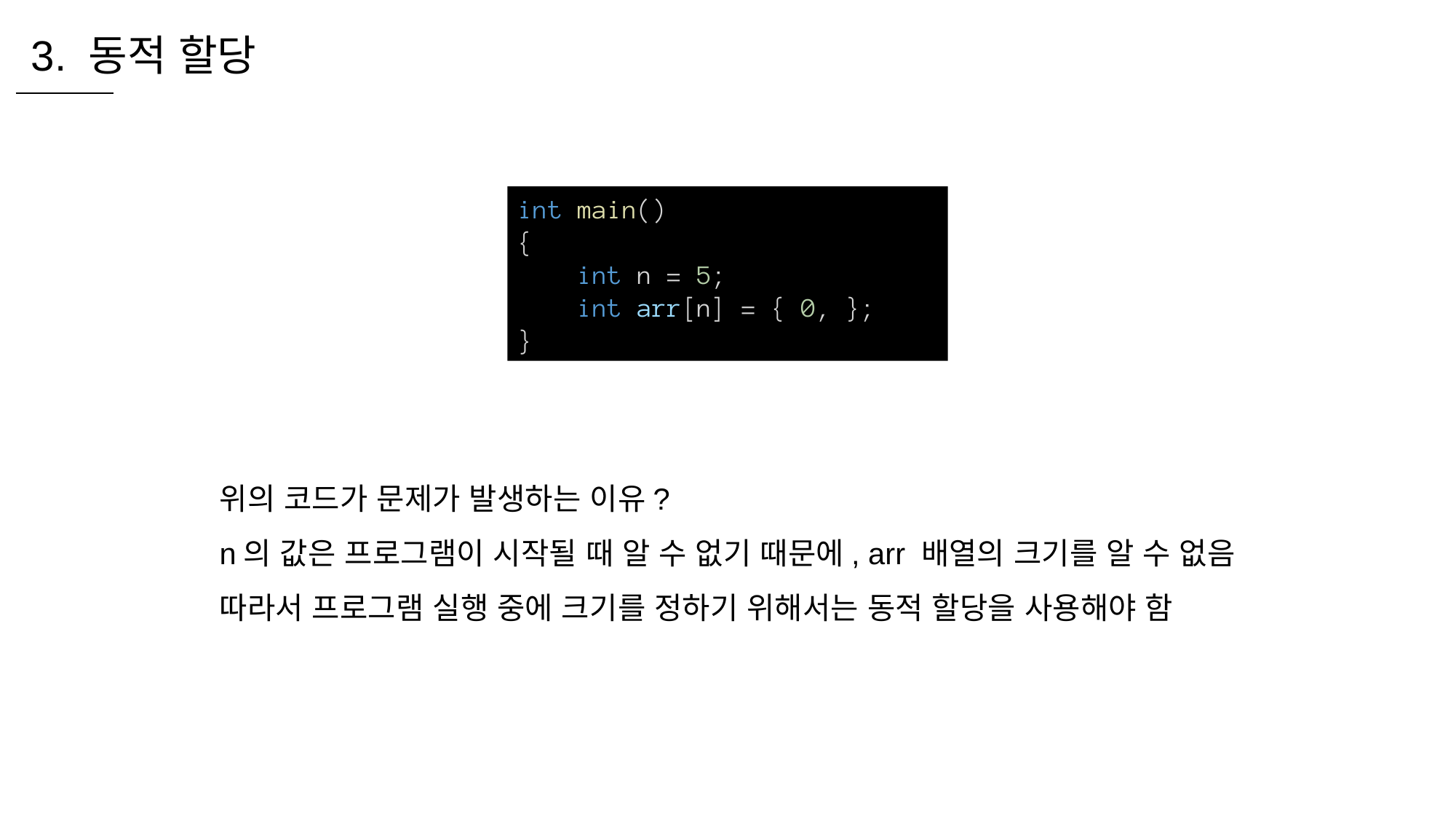

3. 동적 할당
int main()
{
    int n = 5;
    int arr[n] = { 0, };
}
위의 코드가 문제가 발생하는 이유?
n의 값은 프로그램이 시작될 때 알 수 없기 때문에, arr 배열의 크기를 알 수 없음
따라서 프로그램 실행 중에 크기를 정하기 위해서는 동적 할당을 사용해야 함